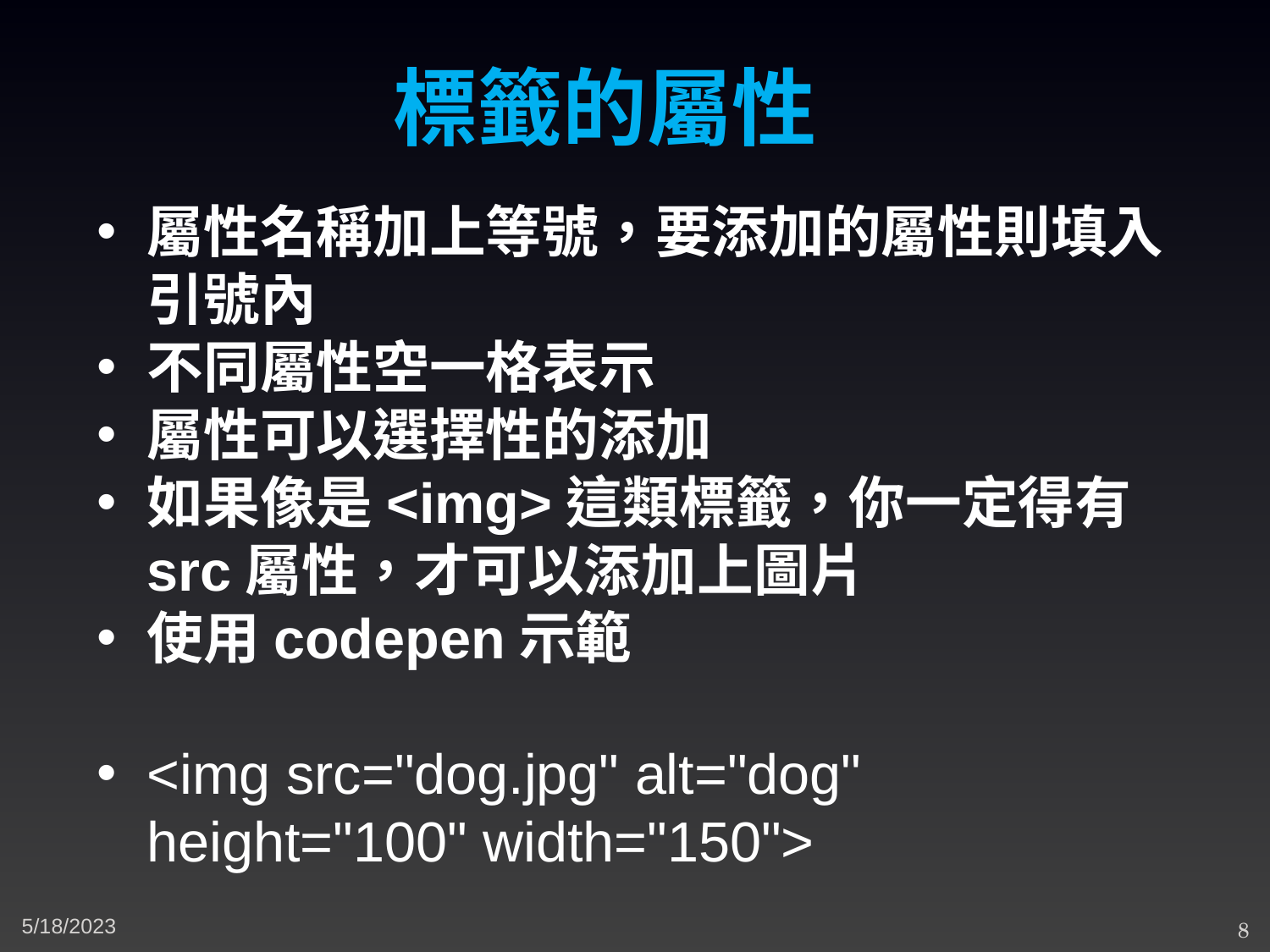

標籤的屬性
屬性名稱加上等號，要添加的屬性則填入引號內
不同屬性空一格表示
屬性可以選擇性的添加
如果像是<img>這類標籤，你一定得有src屬性，才可以添加上圖片
使用codepen示範

<img src="dog.jpg" alt="dog" height="100" width="150">
5/18/2023
8